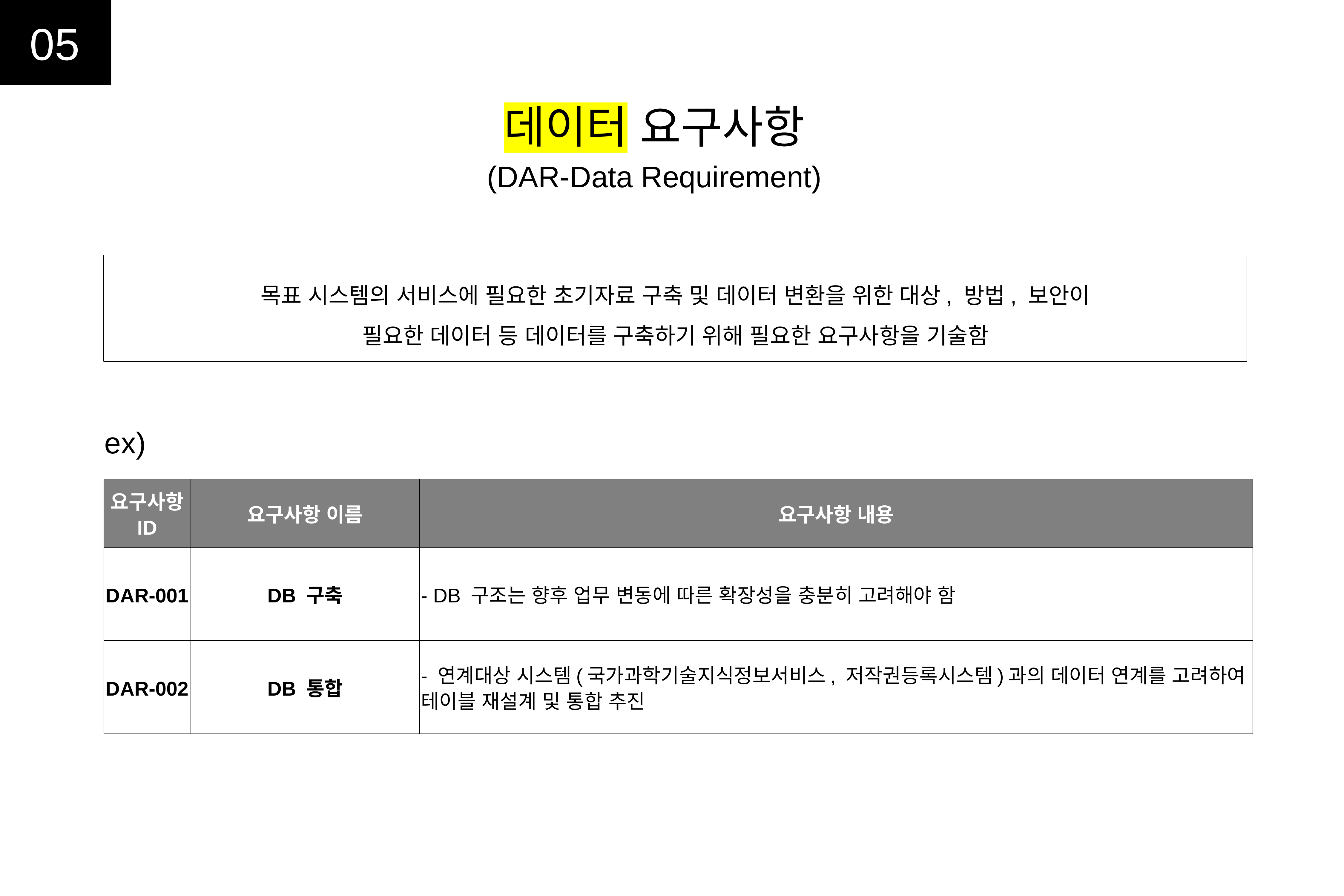

05
데이터 요구사항
(DAR-Data Requirement)

목표 시스템의 서비스에 필요한 초기자료 구축 및 데이터 변환을 위한 대상, 방법, 보안이
필요한 데이터 등 데이터를 구축하기 위해 필요한 요구사항을 기술함
ex)
| 요구사항 ID | 요구사항 이름 | 요구사항 내용 |
| --- | --- | --- |
| DAR-001 | DB 구축 | - DB 구조는 향후 업무 변동에 따른 확장성을 충분히 고려해야 함 |
| DAR-002 | DB 통합 | - 연계대상 시스템(국가과학기술지식정보서비스, 저작권등록시스템)과의 데이터 연계를 고려하여 테이블 재설계 및 통합 추진 |